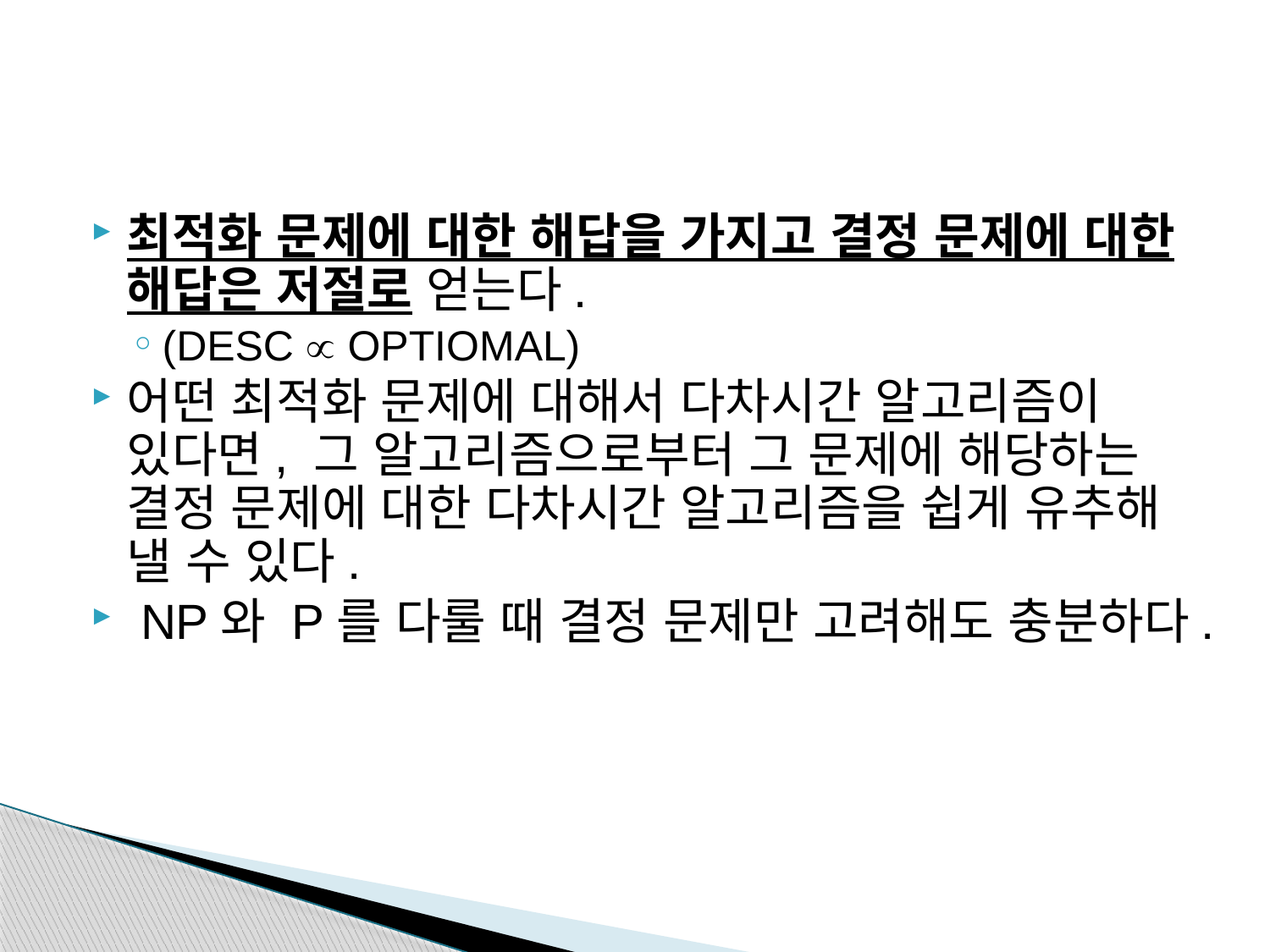

#
최적화 문제에 대한 해답을 가지고 결정 문제에 대한 해답은 저절로 얻는다.
(DESC ∝ OPTIOMAL)
어떤 최적화 문제에 대해서 다차시간 알고리즘이 있다면, 그 알고리즘으로부터 그 문제에 해당하는 결정 문제에 대한 다차시간 알고리즘을 쉽게 유추해 낼 수 있다.
 NP와 P를 다룰 때 결정 문제만 고려해도 충분하다.